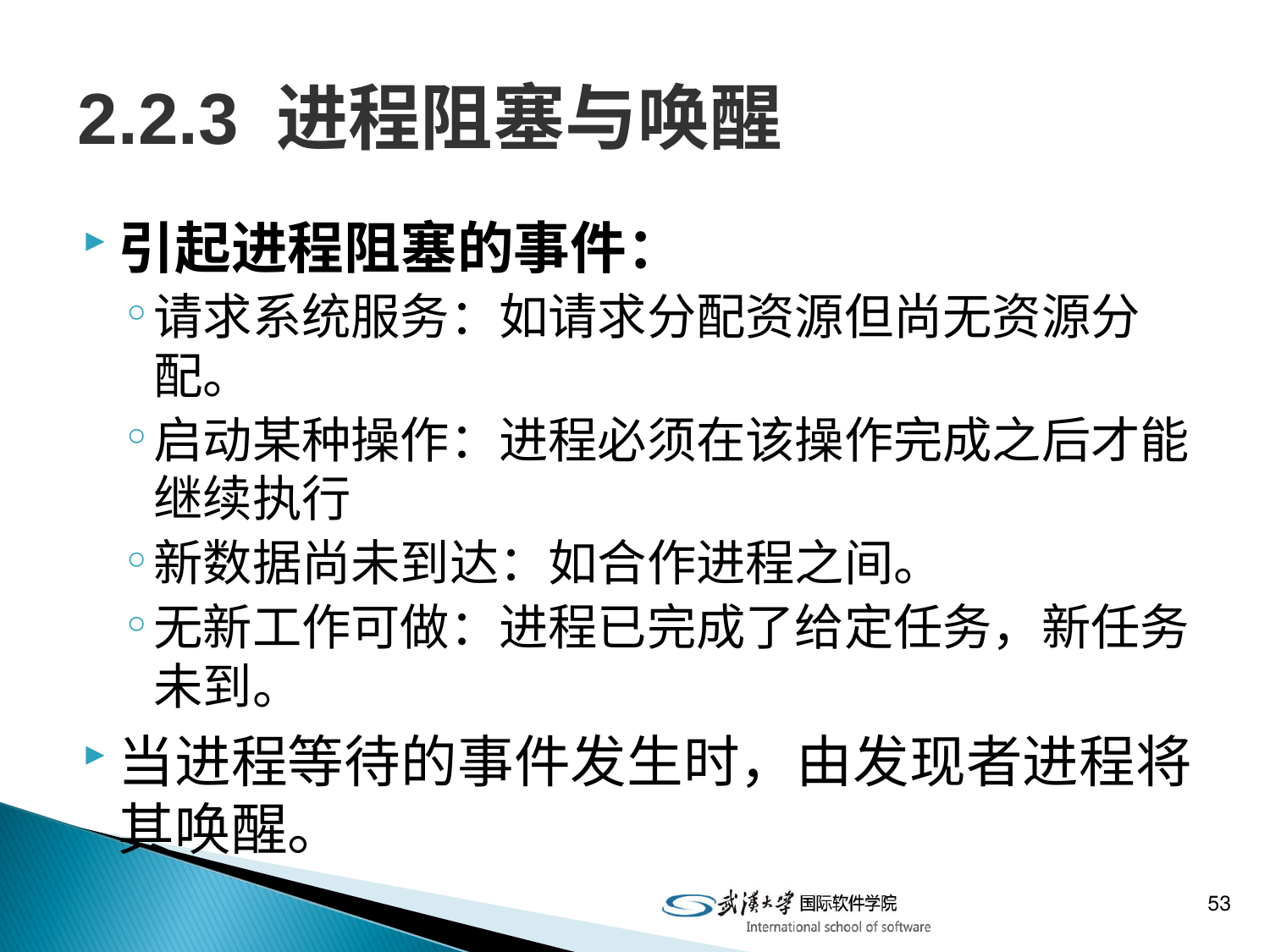

# 2.2.3 进程阻塞与唤醒
引起进程阻塞的事件：
请求系统服务：如请求分配资源但尚无资源分配。
启动某种操作：进程必须在该操作完成之后才能继续执行
新数据尚未到达：如合作进程之间。
无新工作可做：进程已完成了给定任务，新任务未到。
当进程等待的事件发生时，由发现者进程将其唤醒。